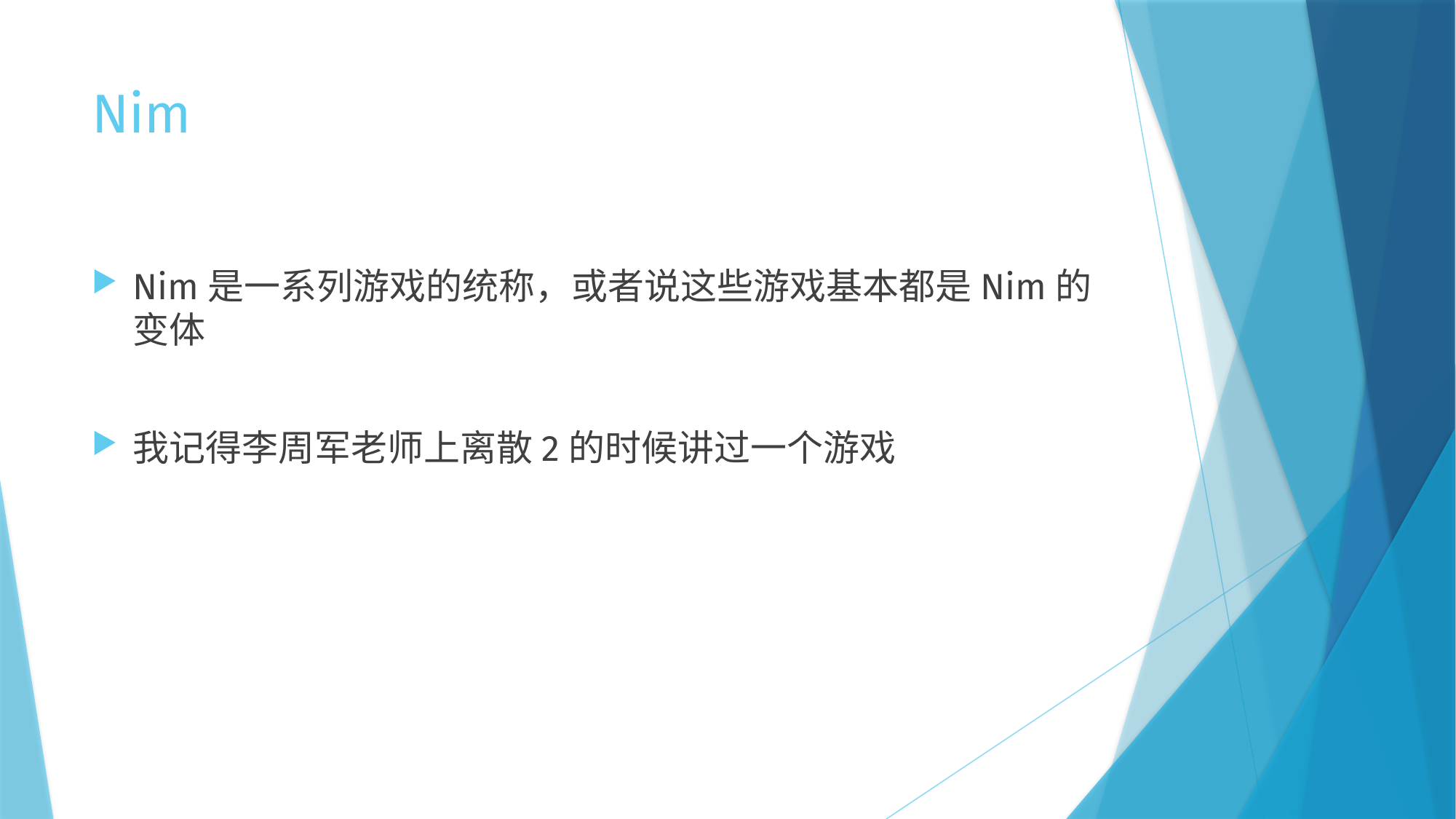

# Nim
Nim是一系列游戏的统称，或者说这些游戏基本都是Nim的变体

我记得李周军老师上离散2的时候讲过一个游戏